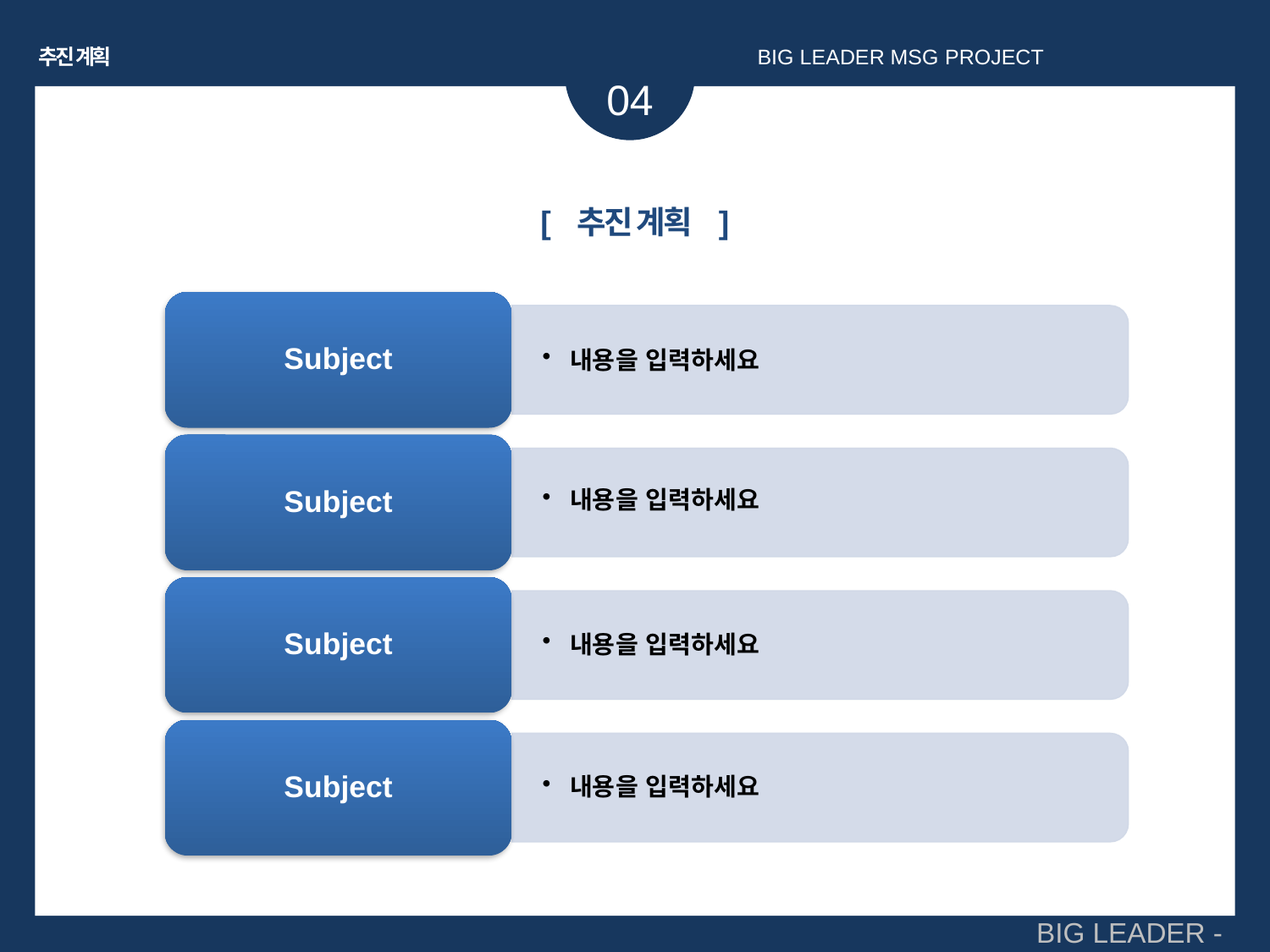

추진 계획
BIG LEADER MSG PROJECT
04

[   추진 계획   ]

Subject
 내용을 입력하세요

Subject
 내용을 입력하세요

Subject
 내용을 입력하세요

Subject
 내용을 입력하세요

BIG LEADER - PILOT